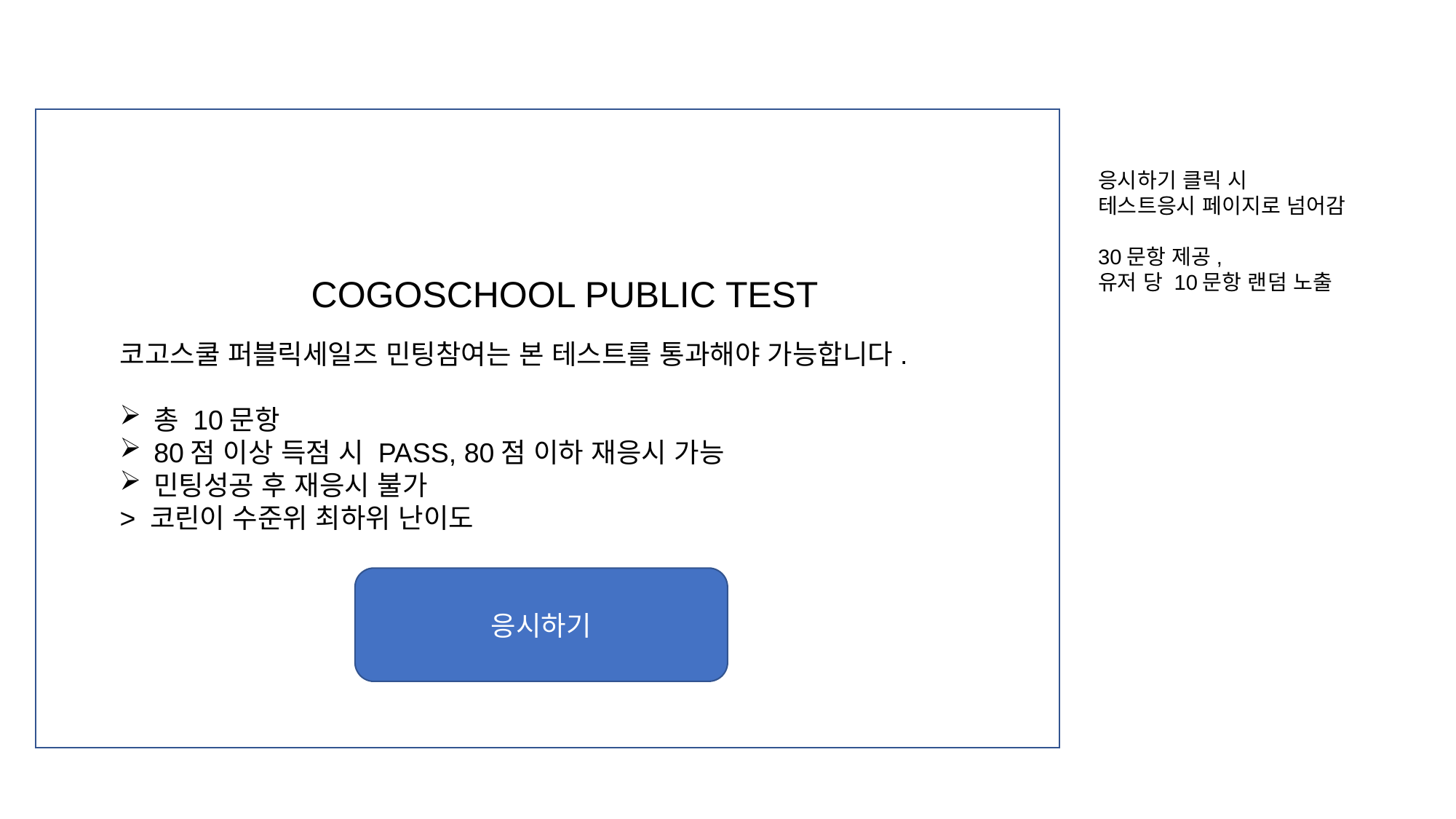

#

응시하기 클릭 시
테스트응시 페이지로 넘어감

30문항 제공,
유저 당 10문항 랜덤 노출

COGOSCHOOL PUBLIC TEST
코고스쿨 퍼블릭세일즈 민팅참여는 본 테스트를 통과해야 가능합니다.

총 10문항
80점 이상 득점 시 PASS, 80점 이하 재응시 가능
민팅성공 후 재응시 불가
> 코린이 수준위 최하위 난이도

응시하기